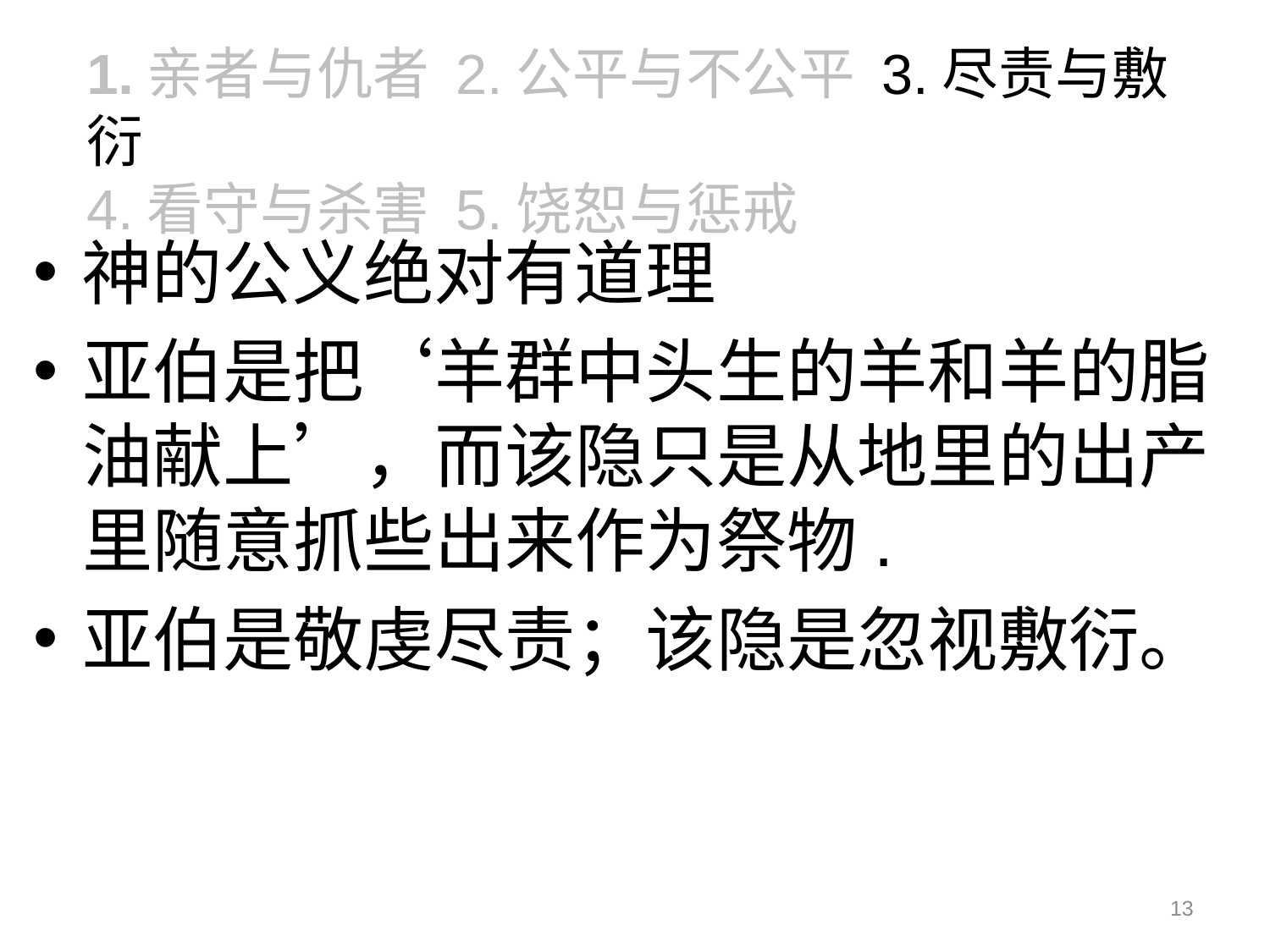

1.亲者与仇者 2.公平与不公平 3.尽责与敷衍
4.看守与杀害 5.饶恕与惩戒
神的公义绝对有道理
亚伯是把‘羊群中头生的羊和羊的脂油献上’，而该隐只是从地里的出产里随意抓些出来作为祭物.
亚伯是敬虔尽责；该隐是忽视敷衍。
13